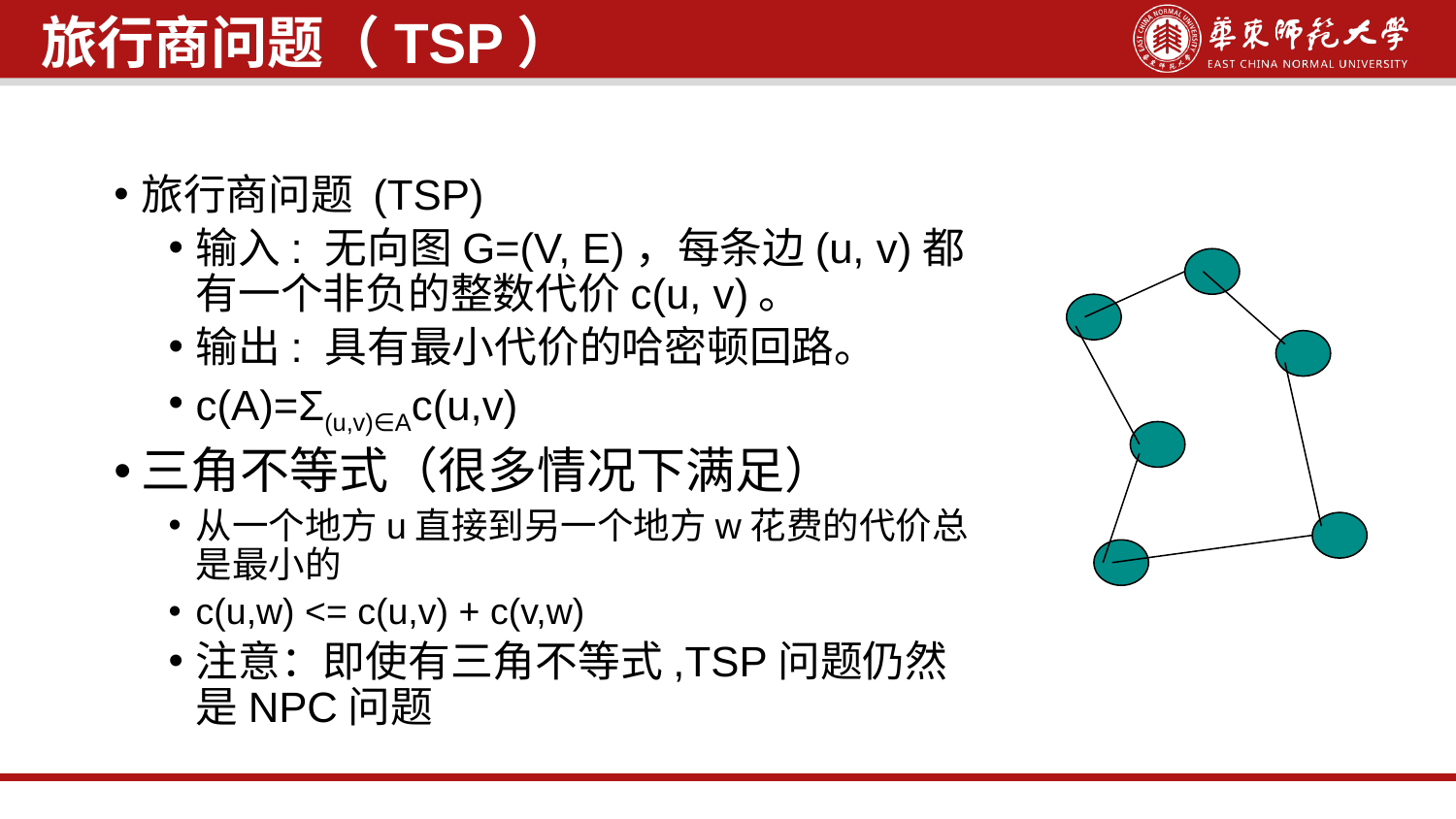

旅行商问题（TSP）
旅行商问题 (TSP)
输入: 无向图G=(V, E)，每条边(u, v)都有一个非负的整数代价c(u, v)。
输出: 具有最小代价的哈密顿回路。
c(A)=Σ(u,v)∈Ac(u,v)
三角不等式（很多情况下满足）
从一个地方u直接到另一个地方w花费的代价总是最小的
c(u,w) <= c(u,v) + c(v,w)
注意：即使有三角不等式,TSP问题仍然是NPC问题